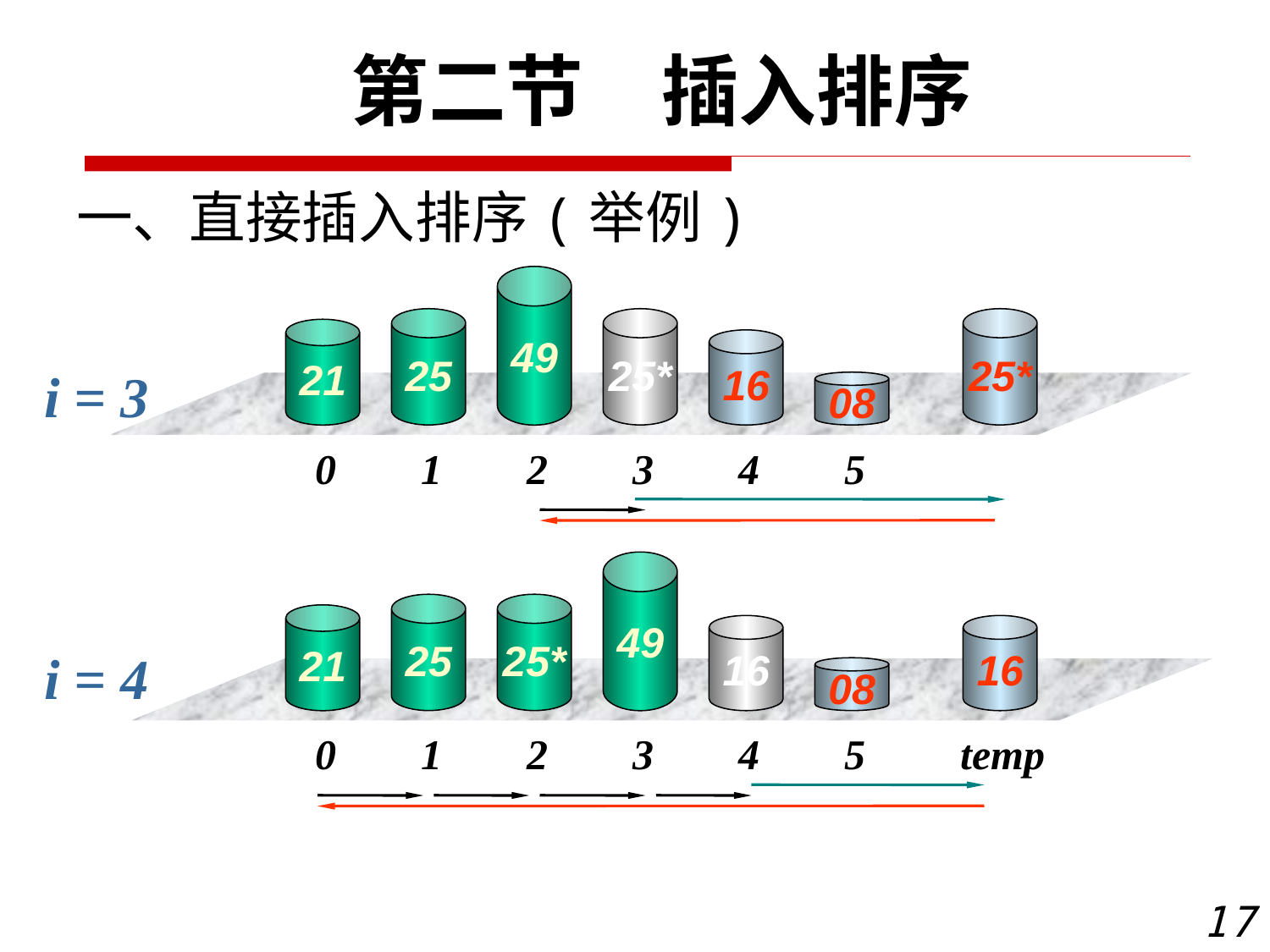

第二节　插入排序
一、直接插入排序(举例)
49
25
25*
25*
21
16
i = 3

08
0        1        2        3        4        5

49
25
25*
21
16
16
i = 4

08
0        1        2        3        4        5         temp

17